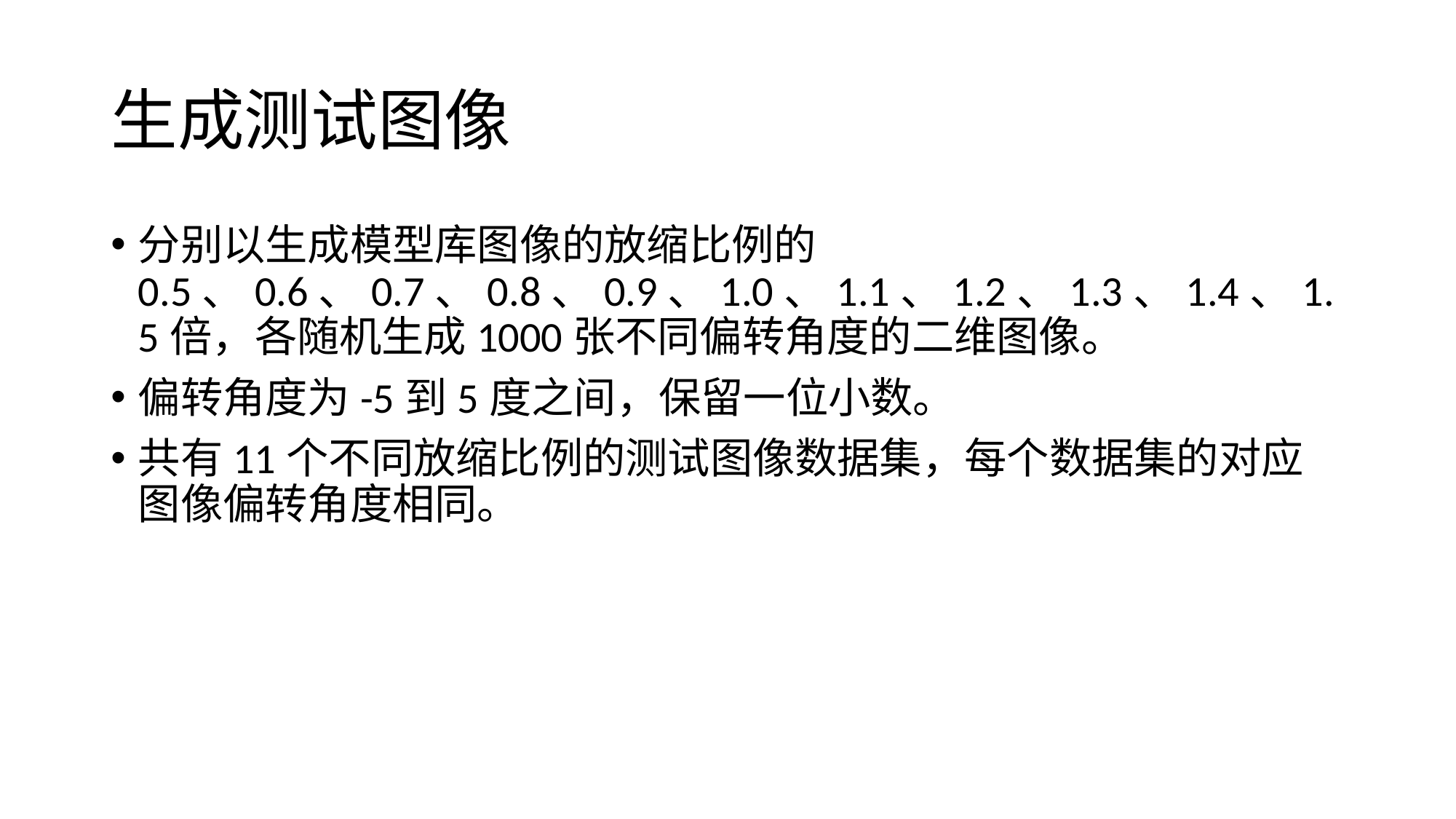

# 生成测试图像
分别以生成模型库图像的放缩比例的0.5、0.6、0.7、0.8、0.9、1.0、1.1、1.2、1.3、1.4、1.5倍，各随机生成1000张不同偏转角度的二维图像。
偏转角度为-5到5度之间，保留一位小数。
共有11个不同放缩比例的测试图像数据集，每个数据集的对应图像偏转角度相同。